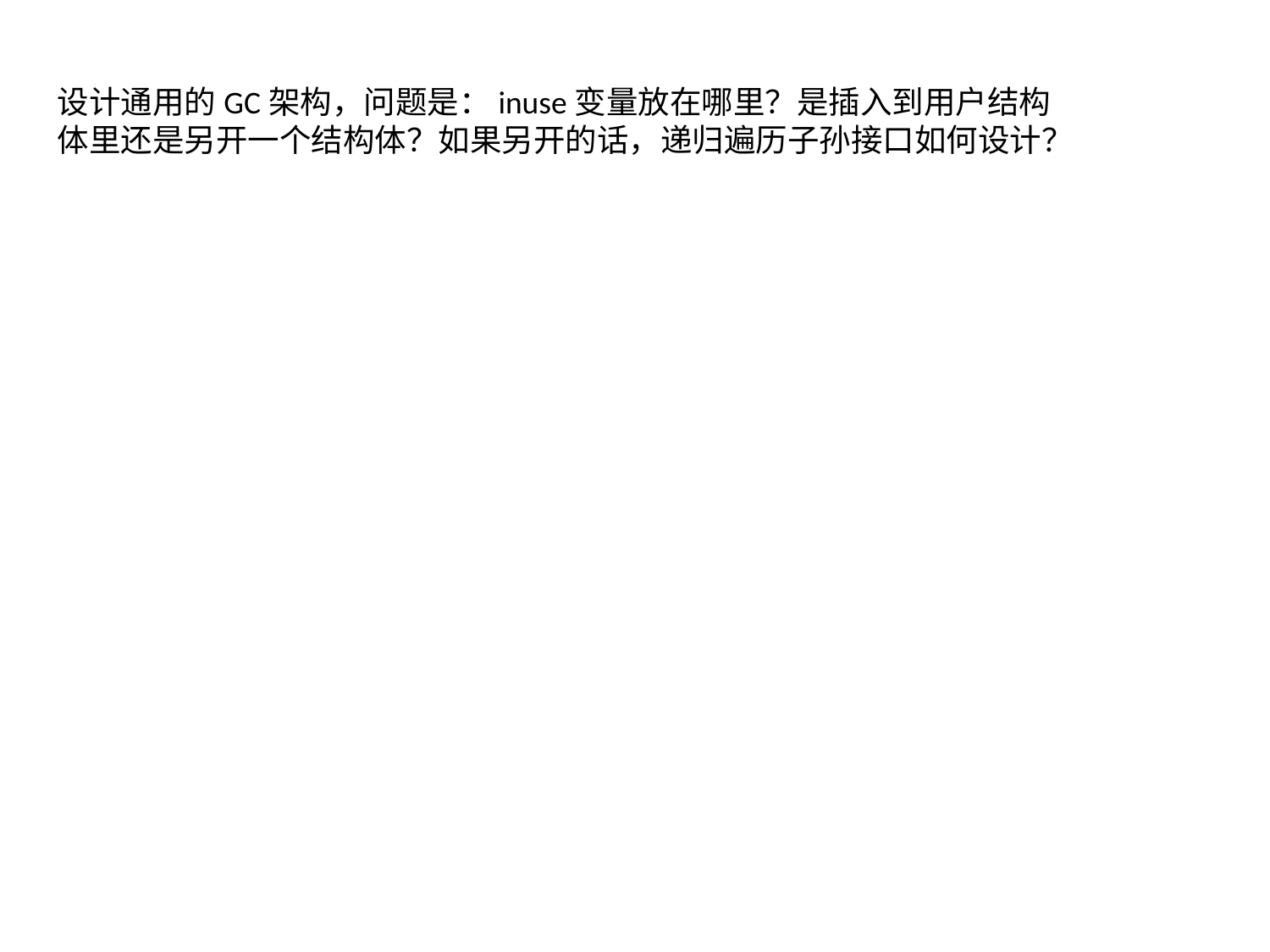

设计通用的GC架构，问题是：inuse变量放在哪里？是插入到用户结构体里还是另开一个结构体？如果另开的话，递归遍历子孙接口如何设计？